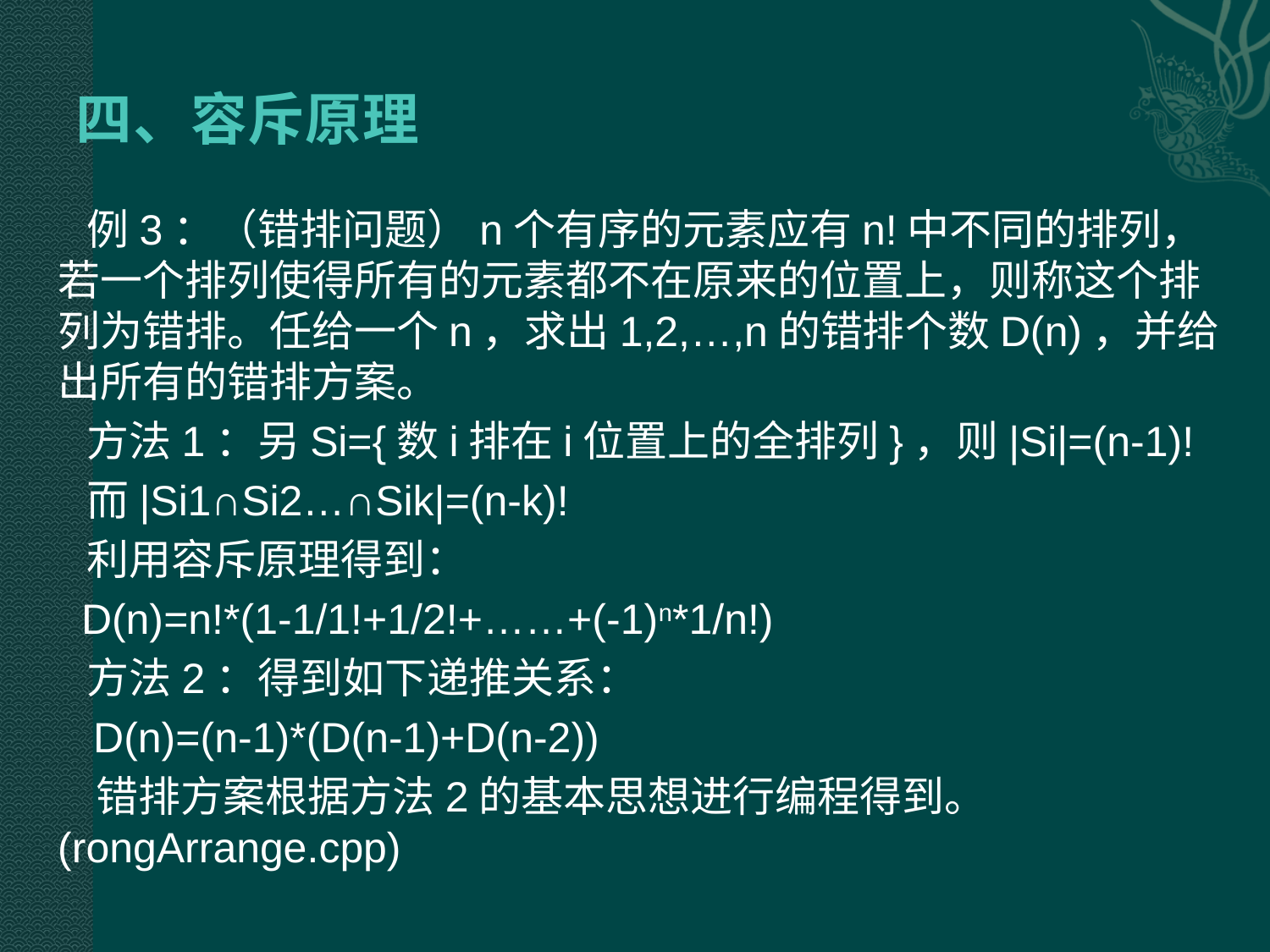

# 四、容斥原理
  例3：（错排问题）n个有序的元素应有n!中不同的排列，若一个排列使得所有的元素都不在原来的位置上，则称这个排列为错排。任给一个n，求出1,2,…,n的错排个数D(n)，并给出所有的错排方案。
  方法1：另Si={数i排在i位置上的全排列}，则|Si|=(n-1)!
  而|Si1∩Si2…∩Sik|=(n-k)!
  利用容斥原理得到：
  D(n)=n!*(1-1/1!+1/2!+……+(-1)n*1/n!)
  方法2：得到如下递推关系：
   D(n)=(n-1)*(D(n-1)+D(n-2))
   错排方案根据方法2的基本思想进行编程得到。(rongArrange.cpp)